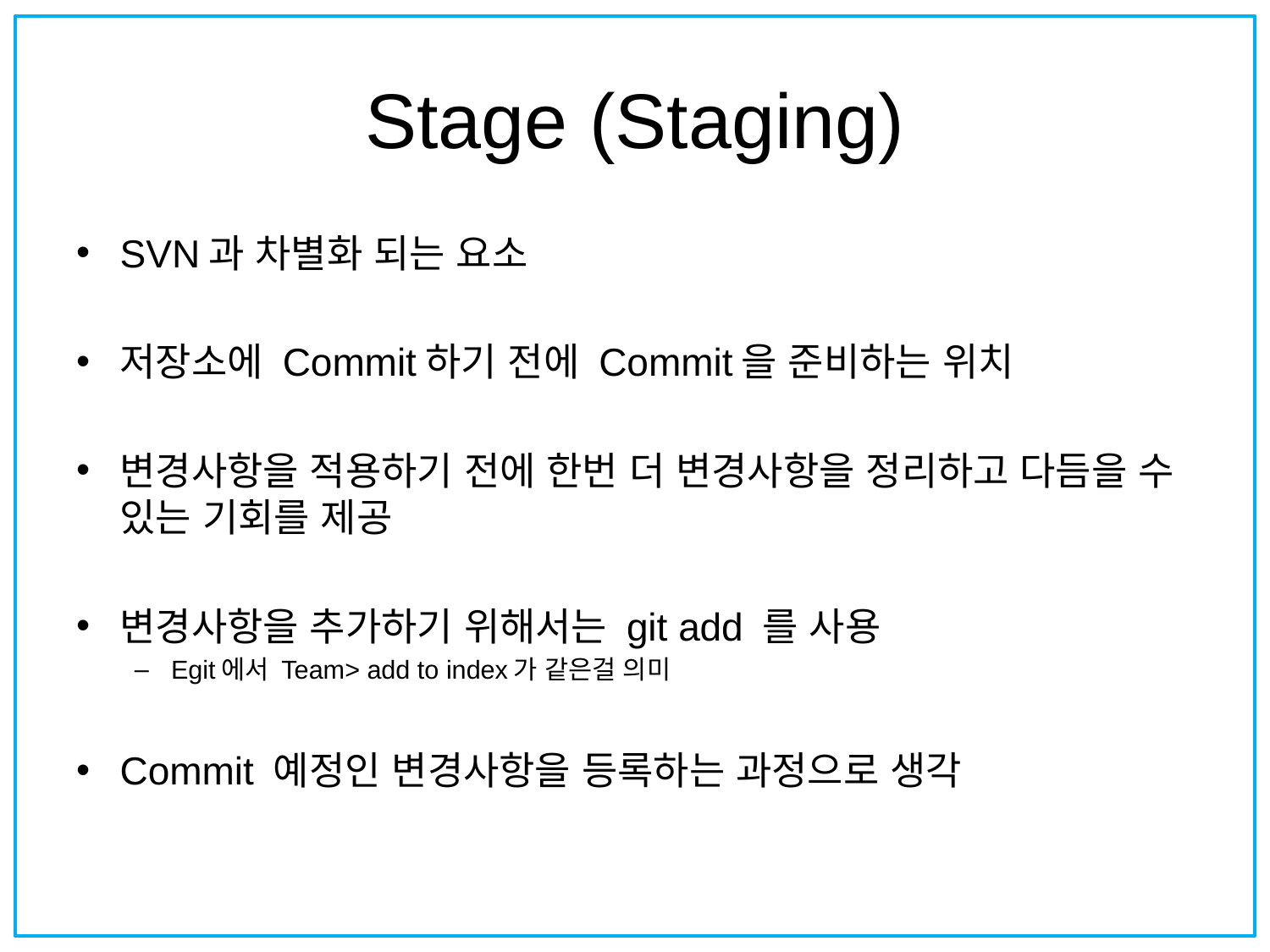

# Stage (Staging)
SVN과 차별화 되는 요소

저장소에 Commit하기 전에 Commit을 준비하는 위치

변경사항을 적용하기 전에 한번 더 변경사항을 정리하고 다듬을 수 있는 기회를 제공

변경사항을 추가하기 위해서는 git add 를 사용
Egit에서 Team> add to index가 같은걸 의미

Commit 예정인 변경사항을 등록하는 과정으로 생각